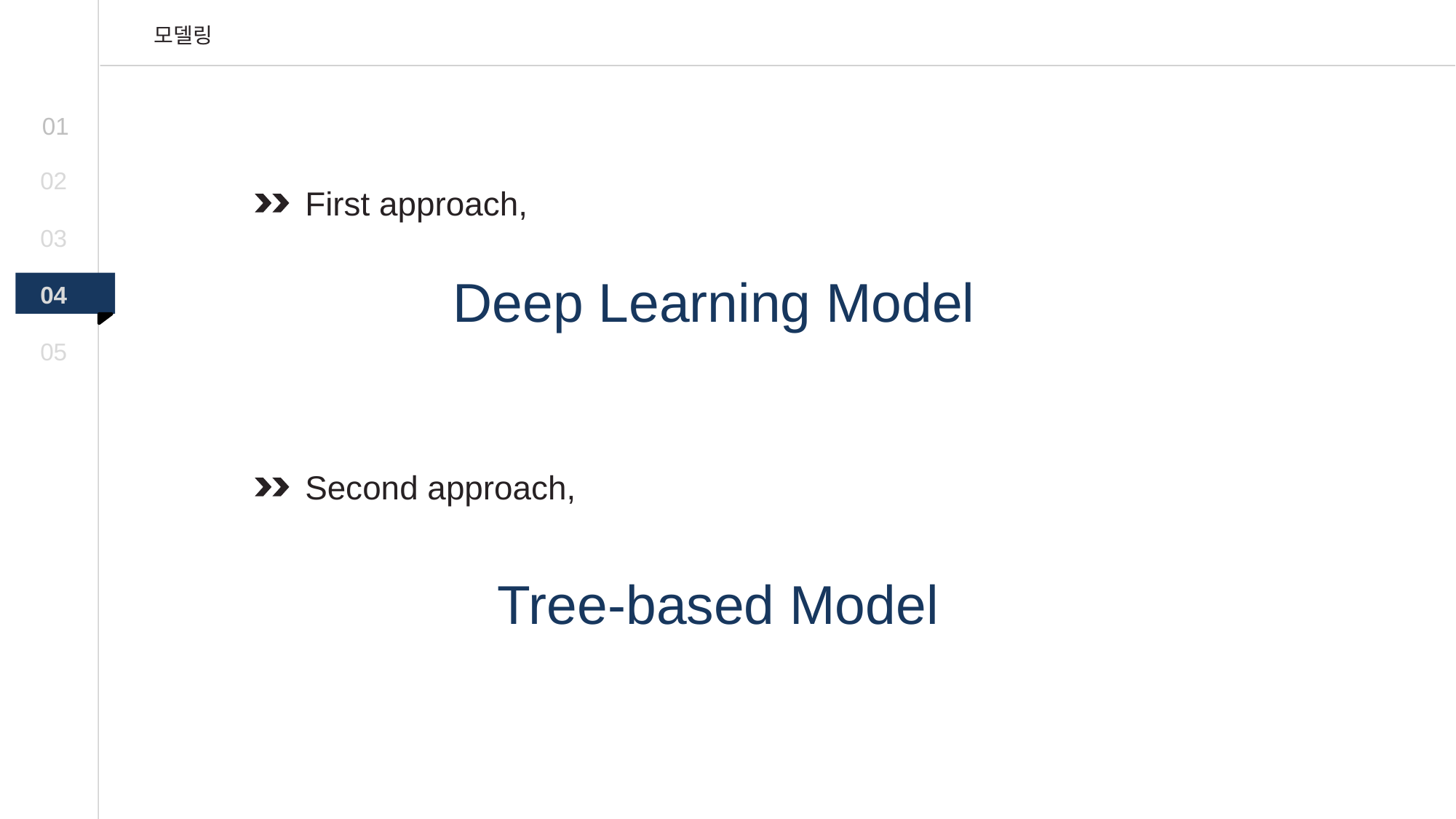

모델링
01
02
First approach,

03
Deep Learning Model

04

05
Second approach,

Tree-based Model